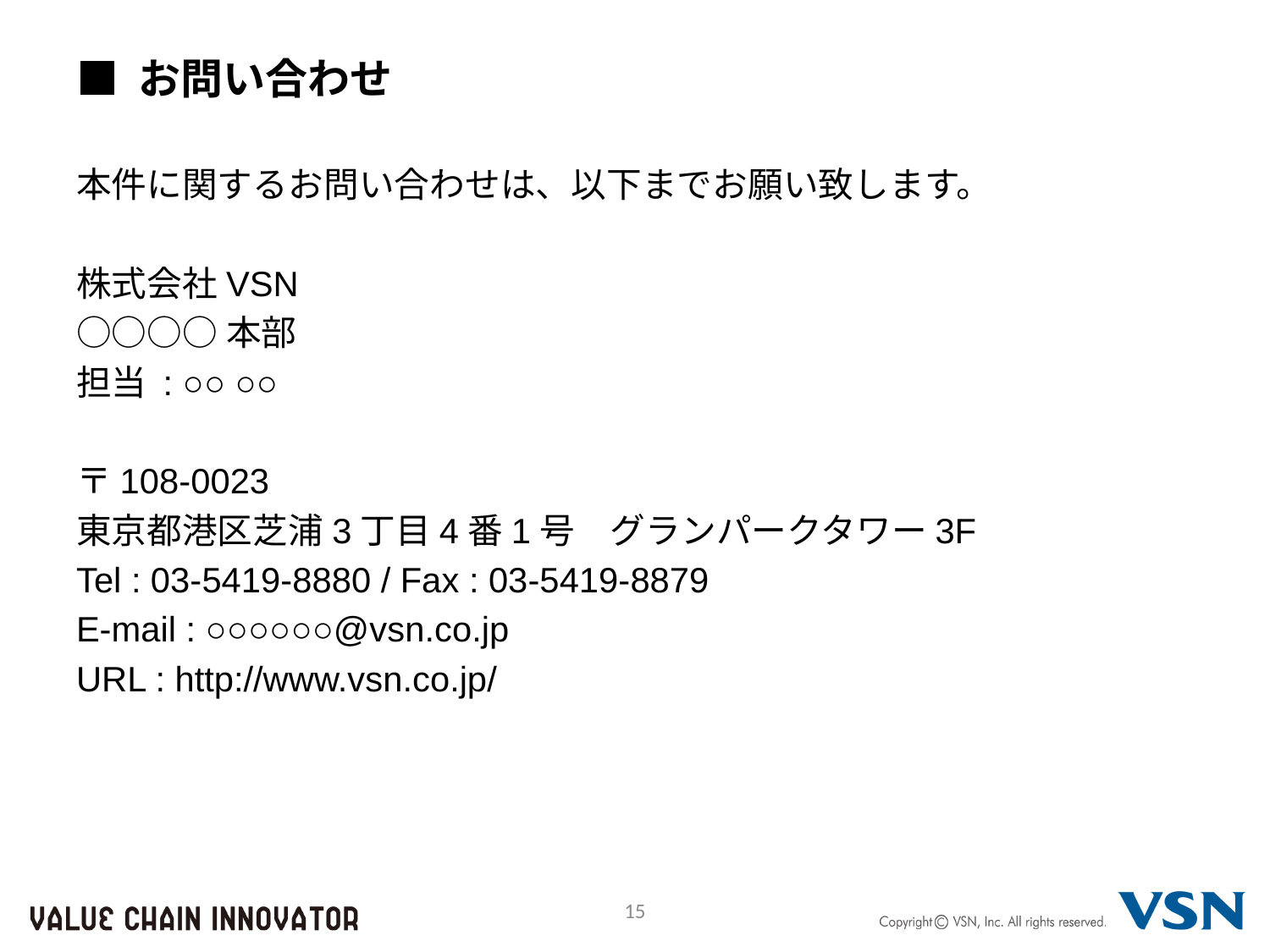

# ■ お問い合わせ
本件に関するお問い合わせは、以下までお願い致します。

株式会社VSN
○○○○本部
担当 : ○○ ○○

〒108-0023
東京都港区芝浦3丁目4番1号　グランパークタワー3F
Tel : 03-5419-8880 / Fax : 03-5419-8879
E-mail : ○○○○○○@vsn.co.jp
URL : http://www.vsn.co.jp/

15